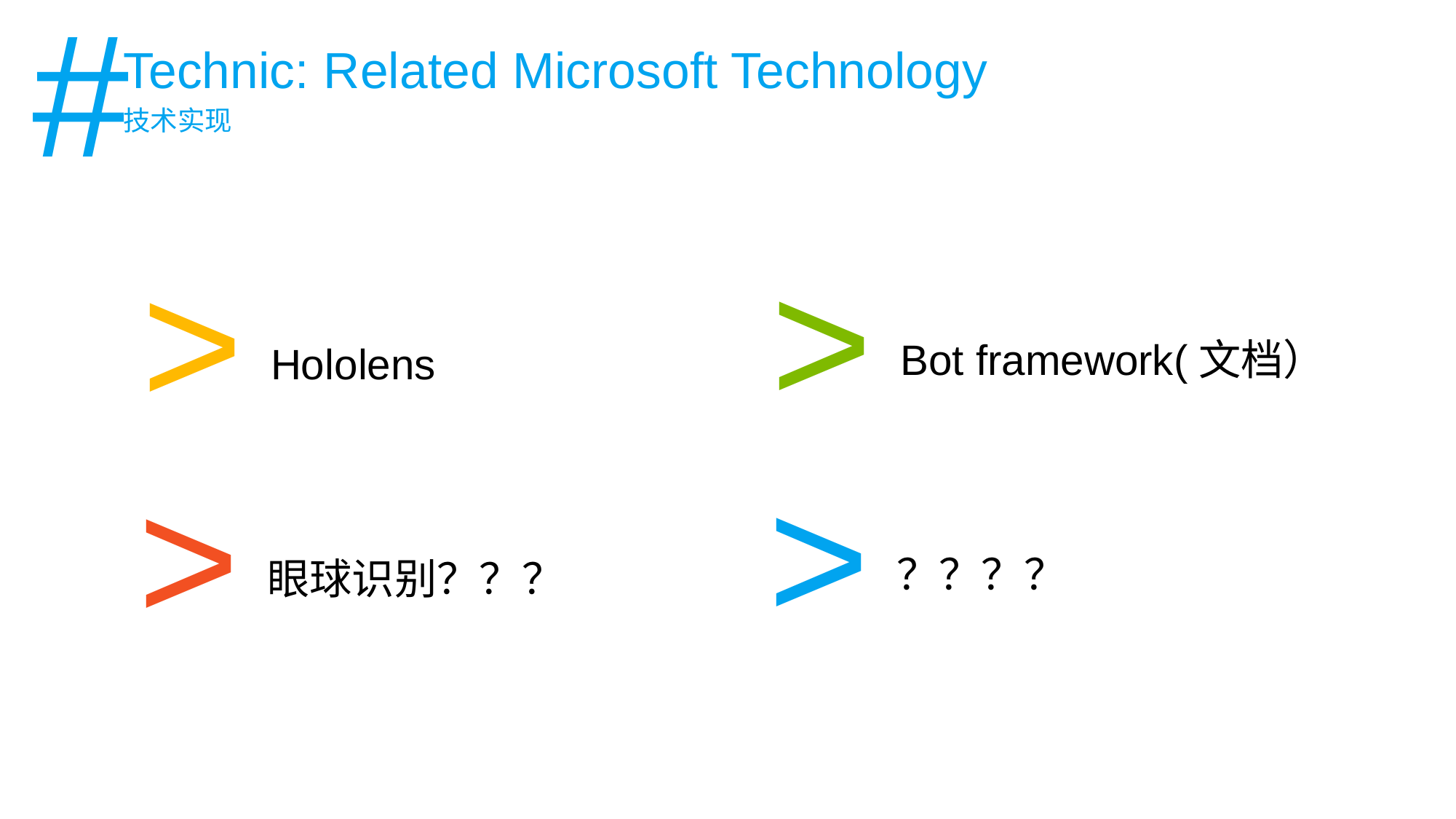

#
Technic: Related Microsoft Technology
技术实现
Bot framework(文档）
>
Hololens
>
？？？？
>
眼球识别？？？
>